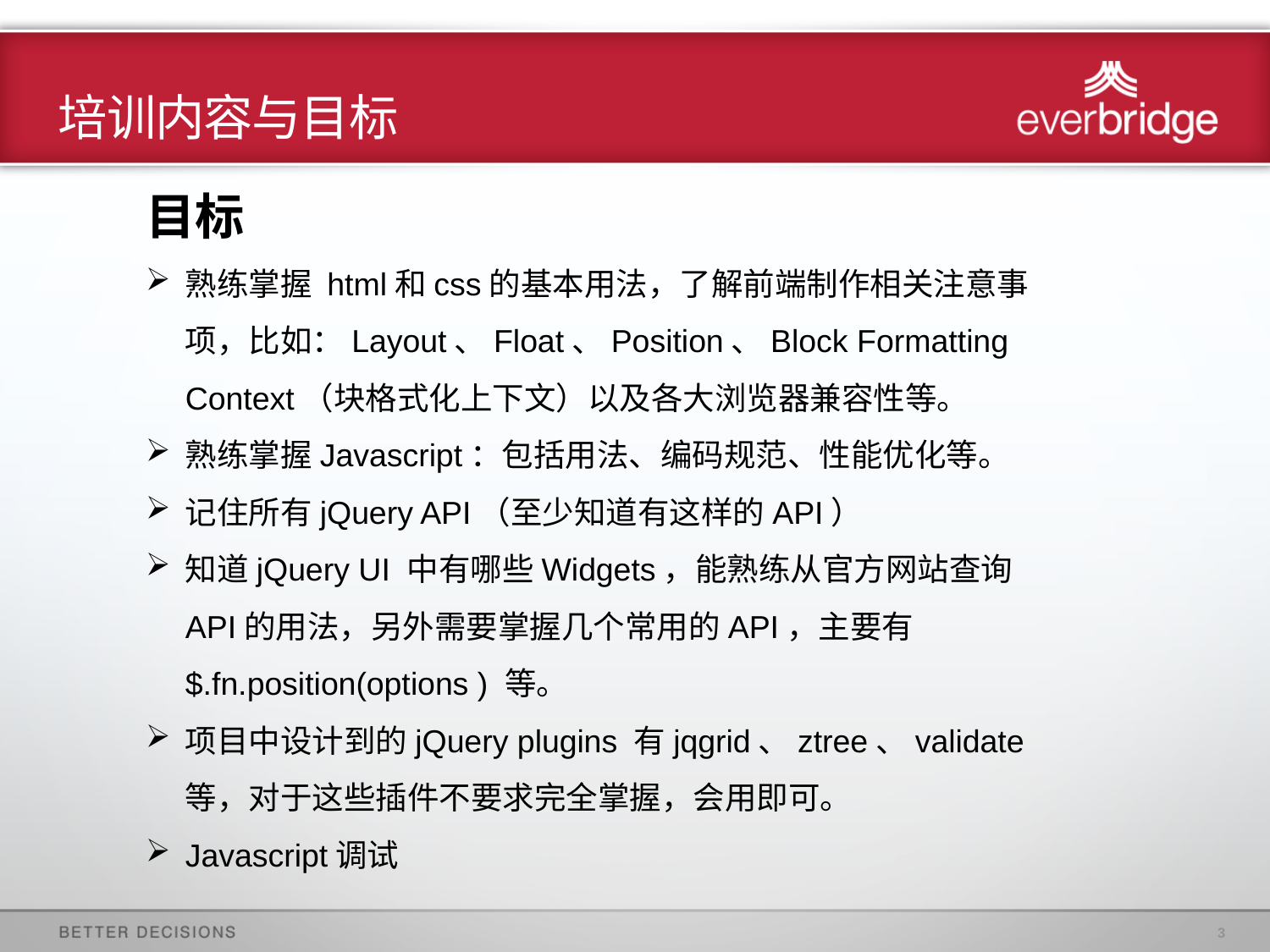

# 培训内容与目标
目标
熟练掌握 html和css的基本用法，了解前端制作相关注意事项，比如：Layout、Float、Position、Block Formatting Context（块格式化上下文）以及各大浏览器兼容性等。
熟练掌握Javascript：包括用法、编码规范、性能优化等。
记住所有jQuery API（至少知道有这样的API）
知道jQuery UI 中有哪些Widgets，能熟练从官方网站查询API的用法，另外需要掌握几个常用的API，主要有$.fn.position(options ) 等。
项目中设计到的jQuery plugins 有jqgrid、ztree、validate等，对于这些插件不要求完全掌握，会用即可。
Javascript调试

3